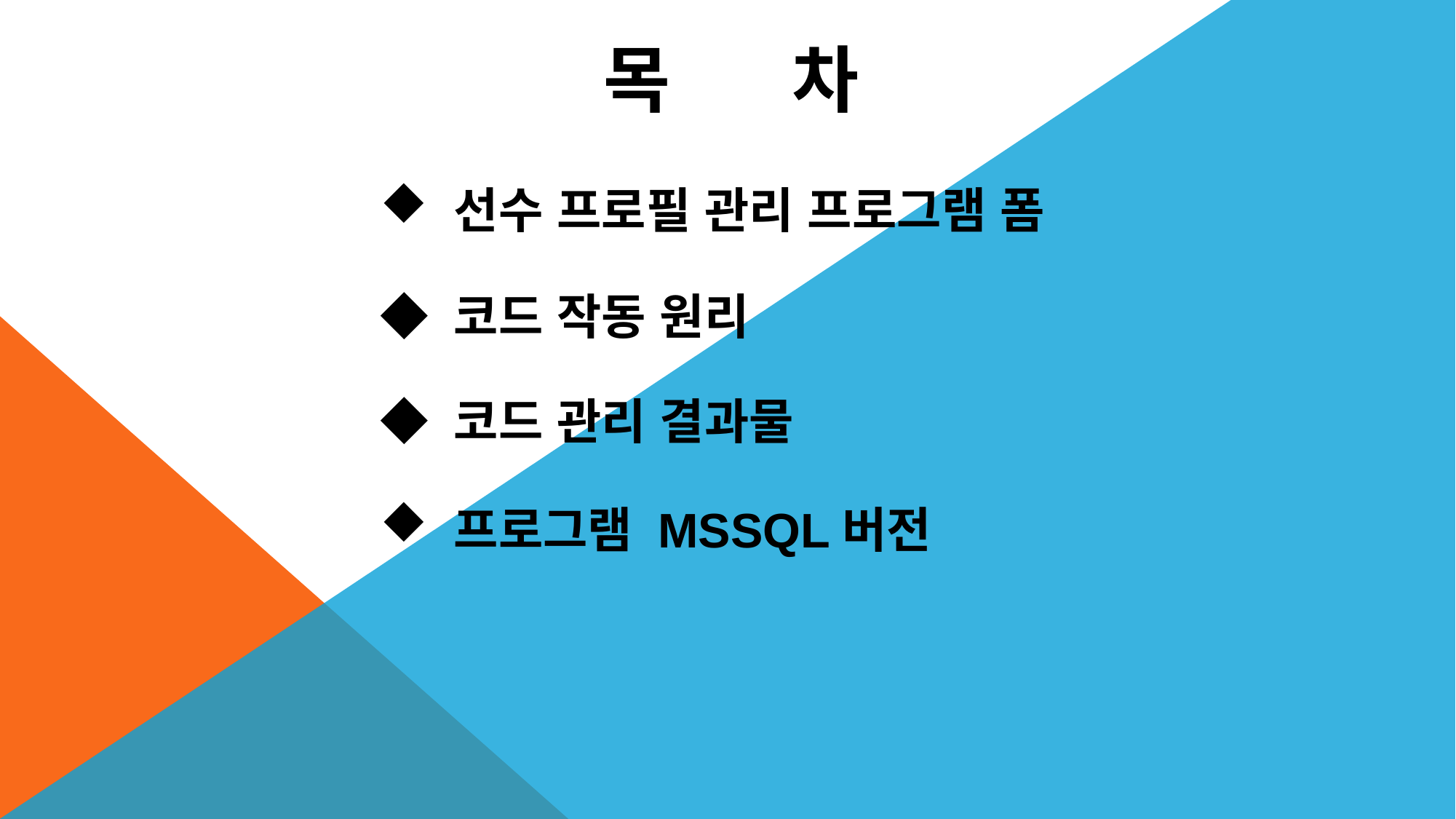

# 목      차
 선수 프로필 관리 프로그램 폼
◆ 코드 작동 원리
◆ 코드 관리 결과물
 프로그램 MSSQL버전